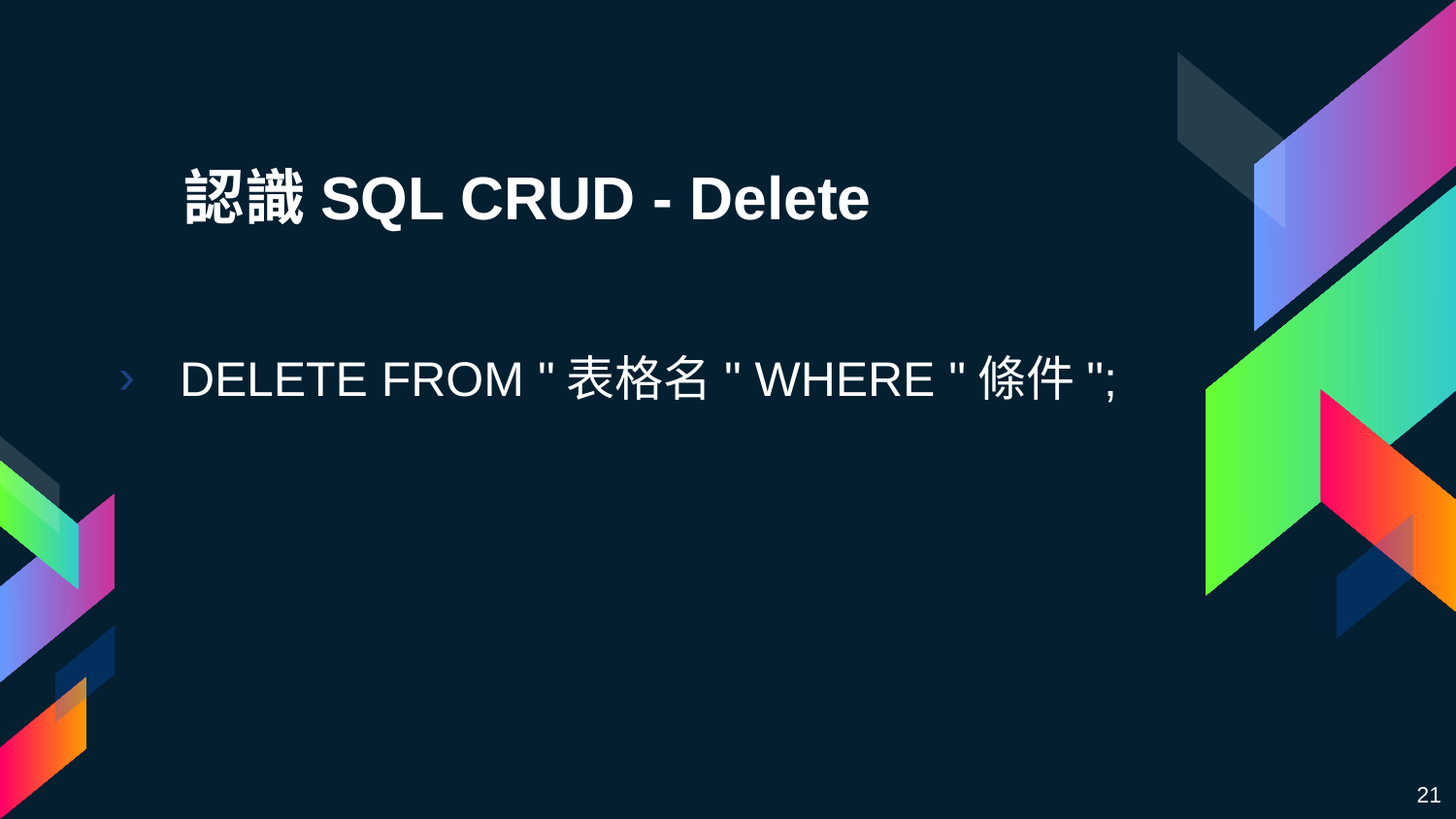

# 認識SQL CRUD - Delete

DELETE FROM "表格名" WHERE "條件";
21